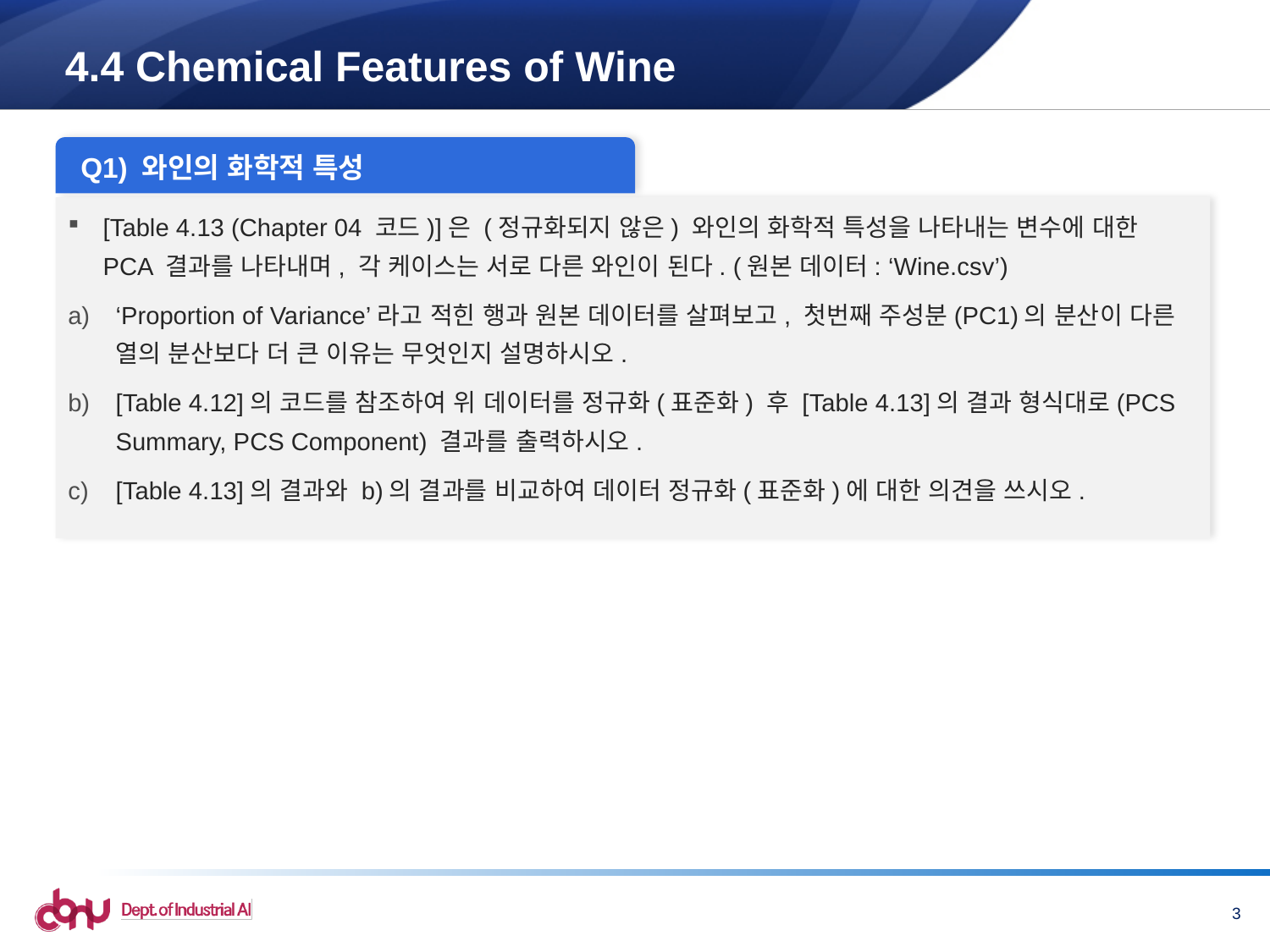

# 4.4 Chemical Features of Wine
Q1) 와인의 화학적 특성
[Table 4.13 (Chapter 04 코드)]은 (정규화되지 않은) 와인의 화학적 특성을 나타내는 변수에 대한 PCA 결과를 나타내며, 각 케이스는 서로 다른 와인이 된다. (원본 데이터: ‘Wine.csv’)
‘Proportion of Variance’라고 적힌 행과 원본 데이터를 살펴보고, 첫번째 주성분(PC1)의 분산이 다른 열의 분산보다 더 큰 이유는 무엇인지 설명하시오.
[Table 4.12]의 코드를 참조하여 위 데이터를 정규화(표준화) 후 [Table 4.13]의 결과 형식대로(PCS Summary, PCS Component) 결과를 출력하시오.
[Table 4.13]의 결과와 b)의 결과를 비교하여 데이터 정규화(표준화)에 대한 의견을 쓰시오.